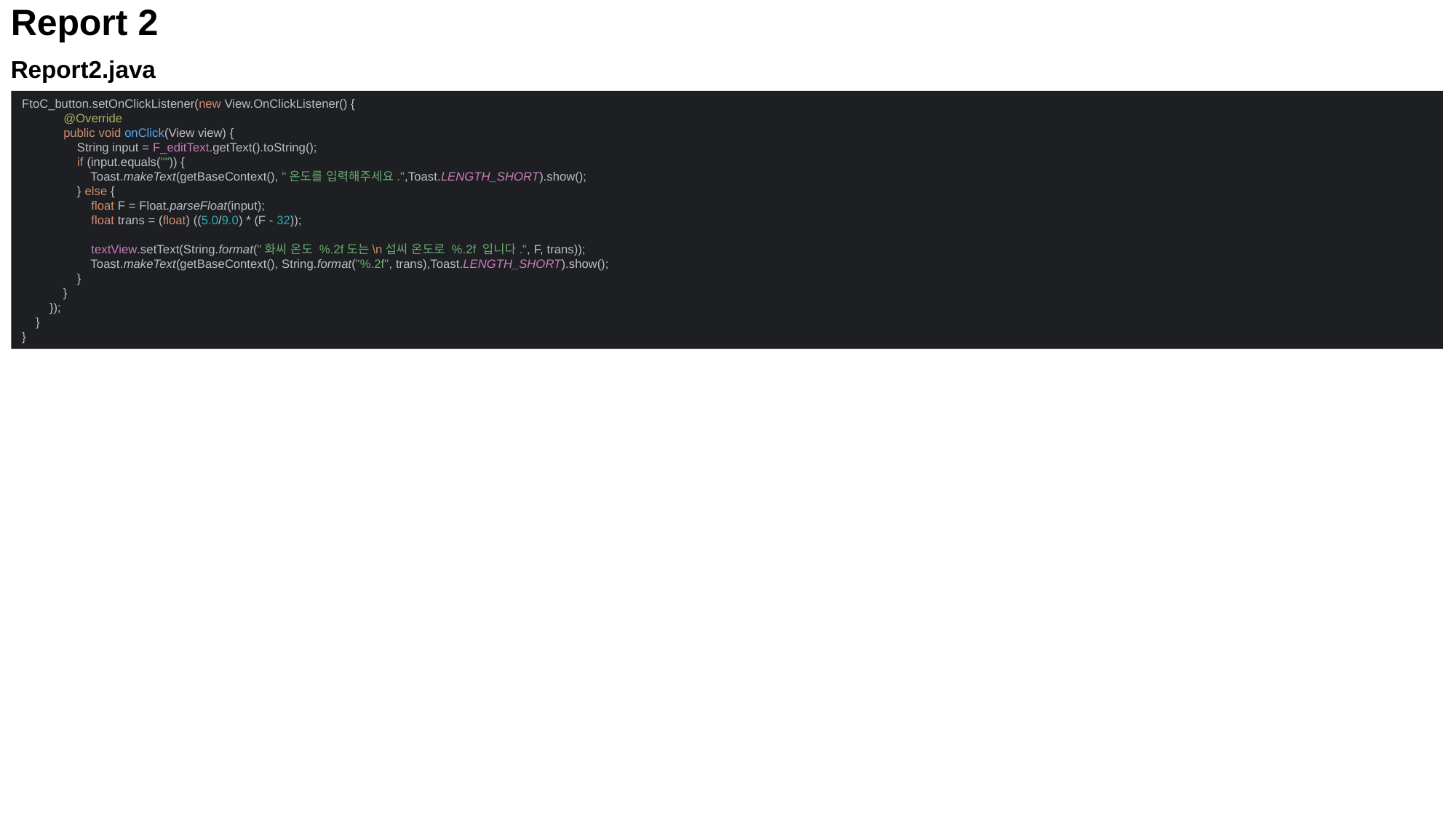

Report 2
Report2.java
FtoC_button.setOnClickListener(new View.OnClickListener() {
            @Override
            public void onClick(View view) {
                String input = F_editText.getText().toString();
                if (input.equals("")) {
                    Toast.makeText(getBaseContext(), "온도를 입력해주세요.",Toast.LENGTH_SHORT).show();
                } else {
                    float F = Float.parseFloat(input);
                    float trans = (float) ((5.0/9.0) * (F - 32));
                    textView.setText(String.format("화씨 온도 %.2f도는\n섭씨 온도로 %.2f 입니다.", F, trans));
                    Toast.makeText(getBaseContext(), String.format("%.2f", trans),Toast.LENGTH_SHORT).show();
                }
            }
        });
    }
}